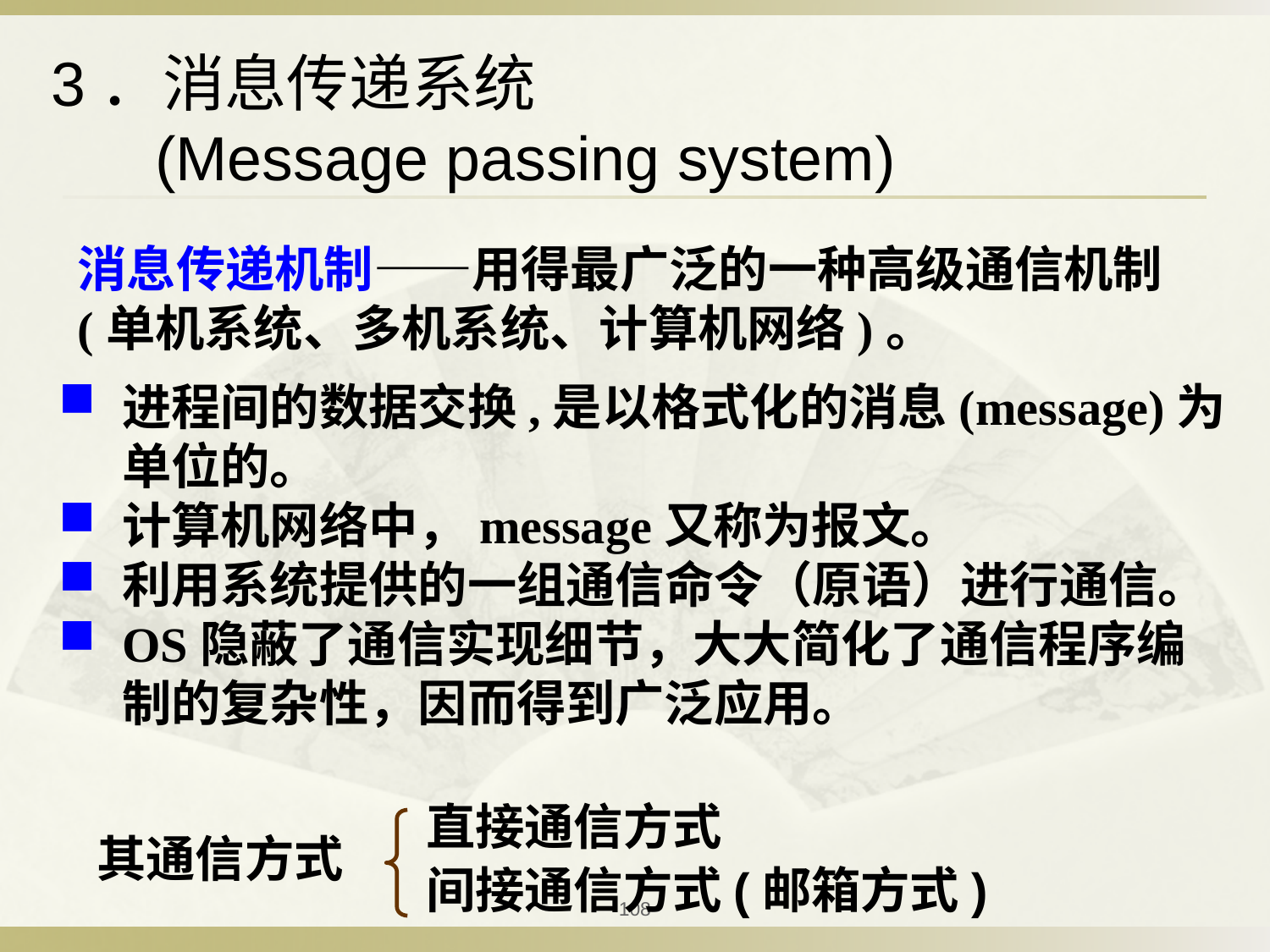

3．消息传递系统
       (Message passing system)
消息传递机制——用得最广泛的一种高级通信机制(单机系统、多机系统、计算机网络)。
进程间的数据交换,是以格式化的消息(message)为单位的。
计算机网络中，message又称为报文。
利用系统提供的一组通信命令（原语）进行通信。
OS隐蔽了通信实现细节，大大简化了通信程序编制的复杂性，因而得到广泛应用。
直接通信方式
间接通信方式(邮箱方式)

其通信方式
108